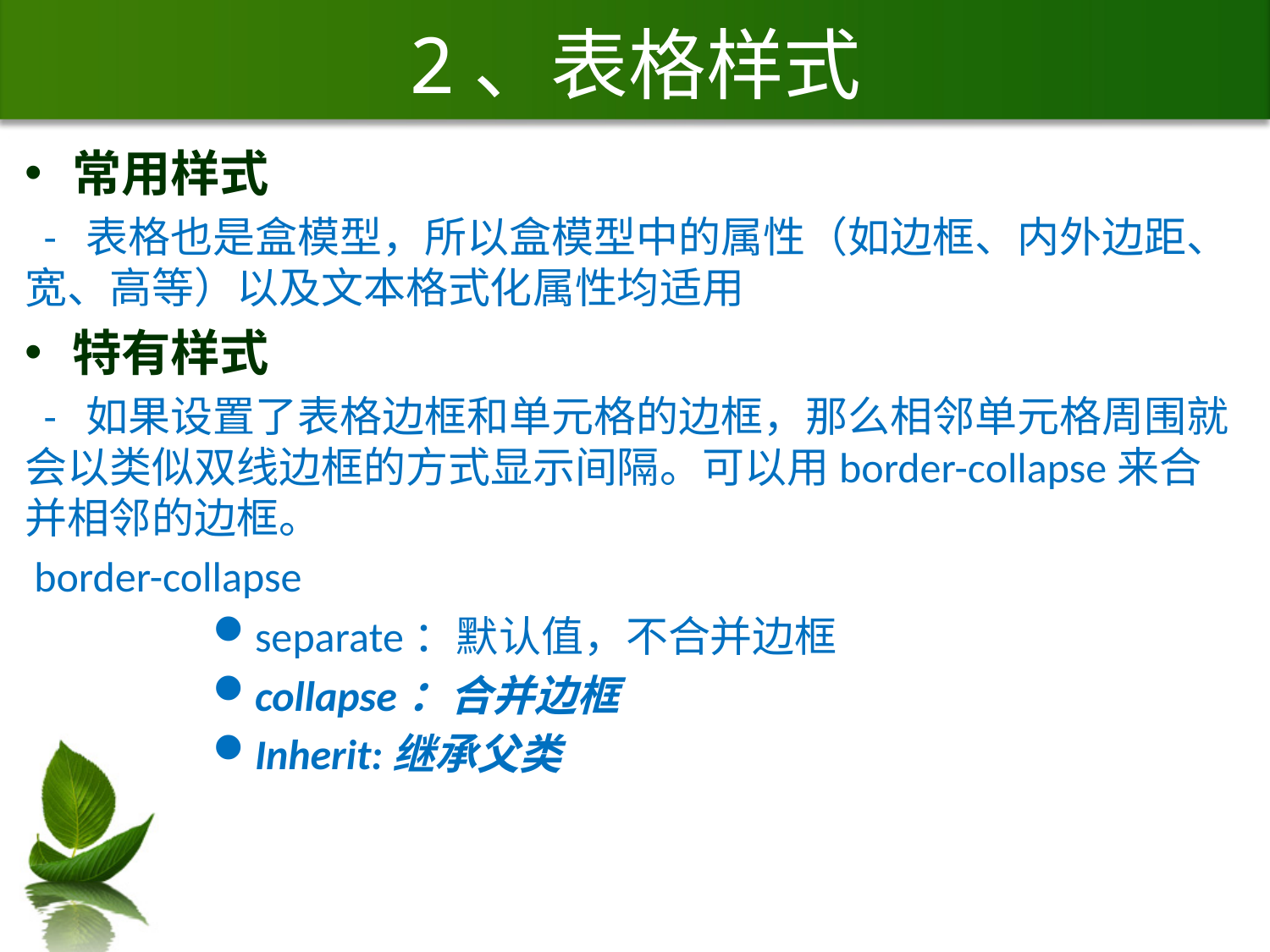

# 2、表格样式
常用样式
  -  表格也是盒模型，所以盒模型中的属性（如边框、内外边距、宽、高等）以及文本格式化属性均适用
特有样式
  -  如果设置了表格边框和单元格的边框，那么相邻单元格周围就会以类似双线边框的方式显示间隔。可以用border-collapse来合并相邻的边框。
 border-collapse
separate：默认值，不合并边框
collapse：合并边框
Inherit:继承父类